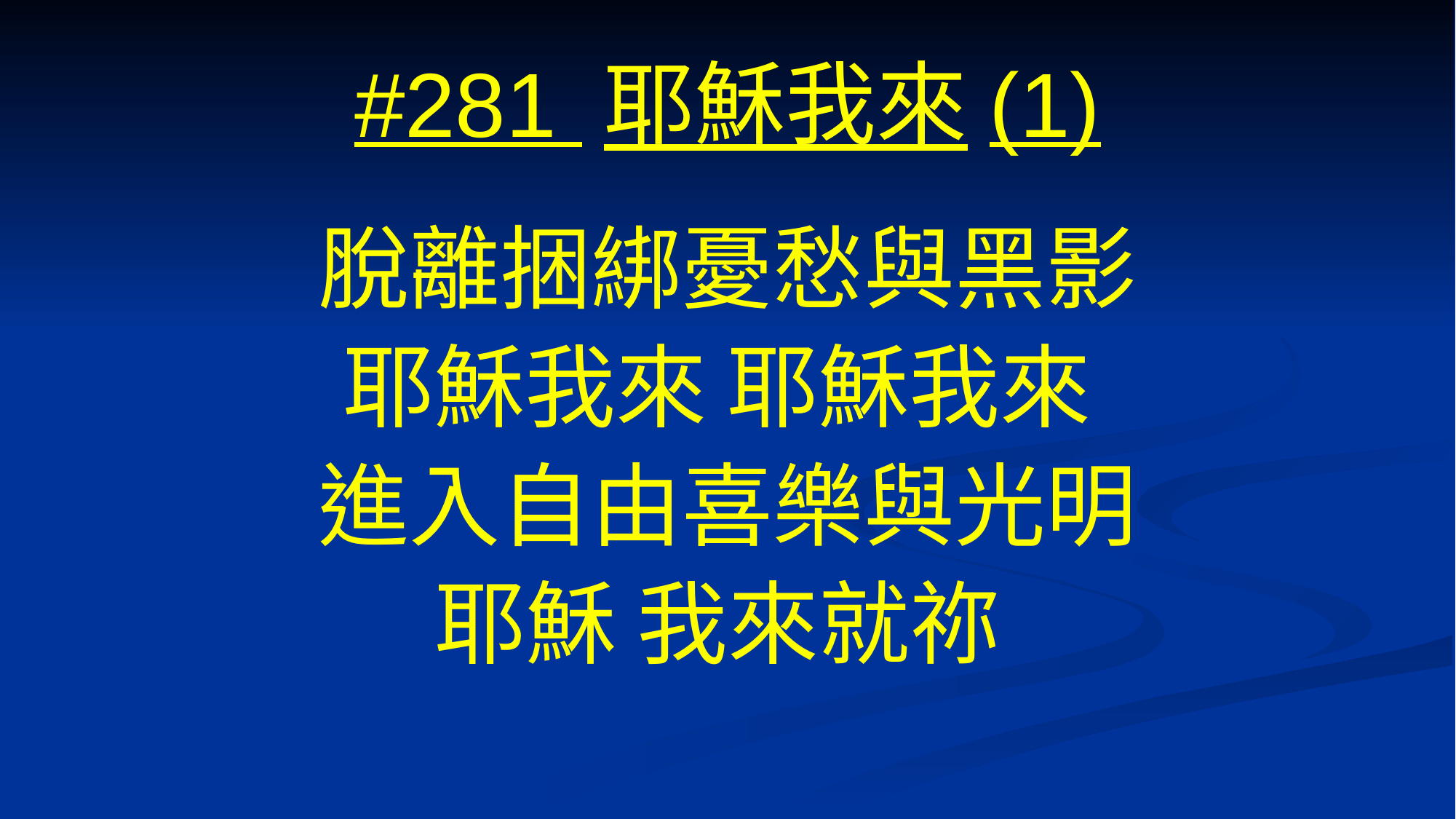

# #281 耶穌我來(1)
脫離捆綁憂愁與黑影
耶穌我來 耶穌我來
進入自由喜樂與光明
耶穌 我來就祢